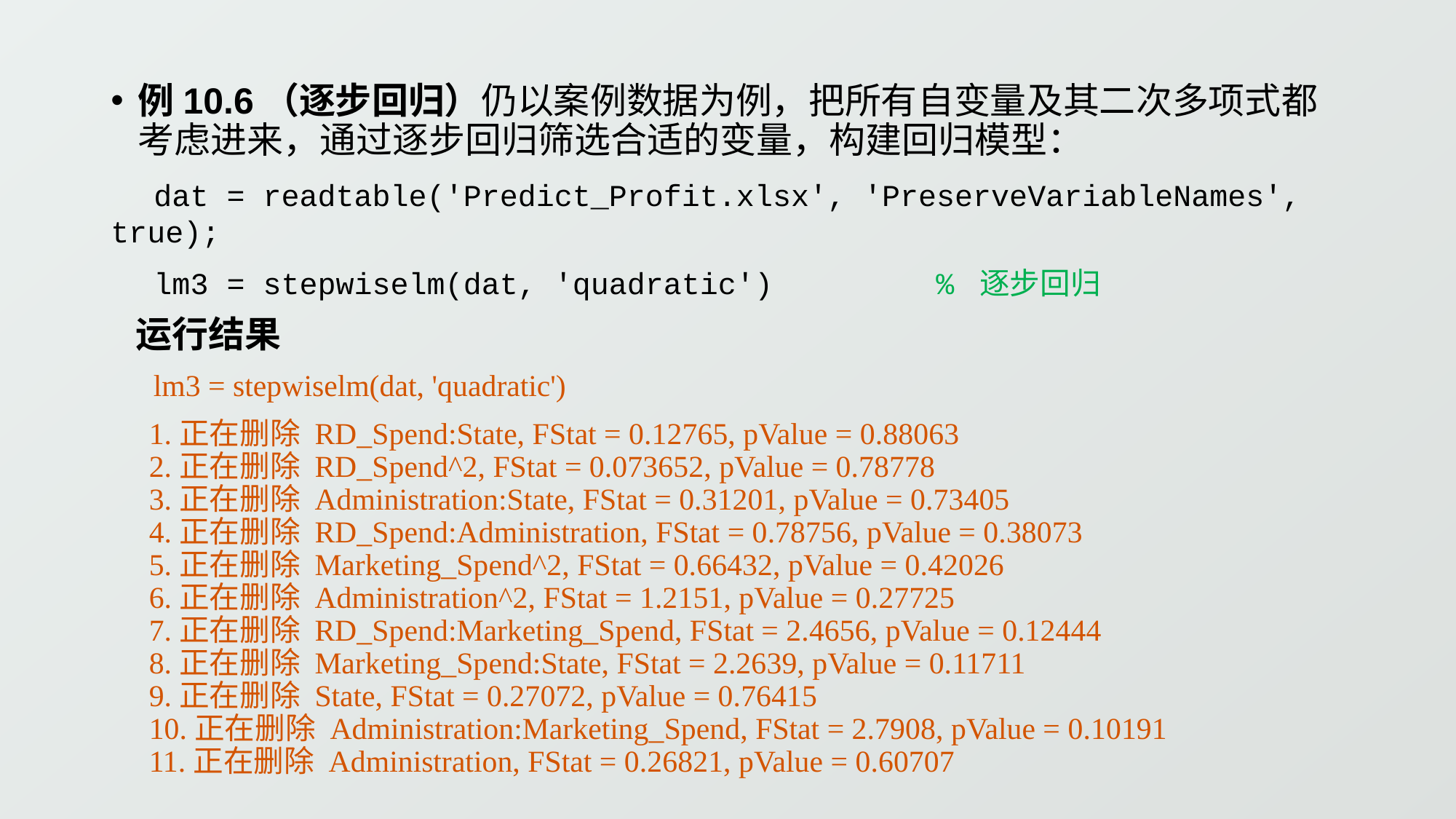

例10.6（逐步回归）仍以案例数据为例，把所有自变量及其二次多项式都考虑进来，通过逐步回归筛选合适的变量，构建回归模型：
dat = readtable('Predict_Profit.xlsx', 'PreserveVariableNames', true);
lm3 = stepwiselm(dat, 'quadratic')         % 逐步回归
  运行结果
  lm3 = stepwiselm(dat, 'quadratic')
     1.正在删除 RD_Spend:State, FStat = 0.12765, pValue = 0.88063
     2.正在删除 RD_Spend^2, FStat = 0.073652, pValue = 0.78778
     3.正在删除 Administration:State, FStat = 0.31201, pValue = 0.73405
     4.正在删除 RD_Spend:Administration, FStat = 0.78756, pValue = 0.38073
     5.正在删除 Marketing_Spend^2, FStat = 0.66432, pValue = 0.42026
     6.正在删除 Administration^2, FStat = 1.2151, pValue = 0.27725
     7.正在删除 RD_Spend:Marketing_Spend, FStat = 2.4656, pValue = 0.12444
     8.正在删除 Marketing_Spend:State, FStat = 2.2639, pValue = 0.11711
     9.正在删除 State, FStat = 0.27072, pValue = 0.76415
     10.正在删除 Administration:Marketing_Spend, FStat = 2.7908, pValue = 0.10191
     11.正在删除 Administration, FStat = 0.26821, pValue = 0.60707